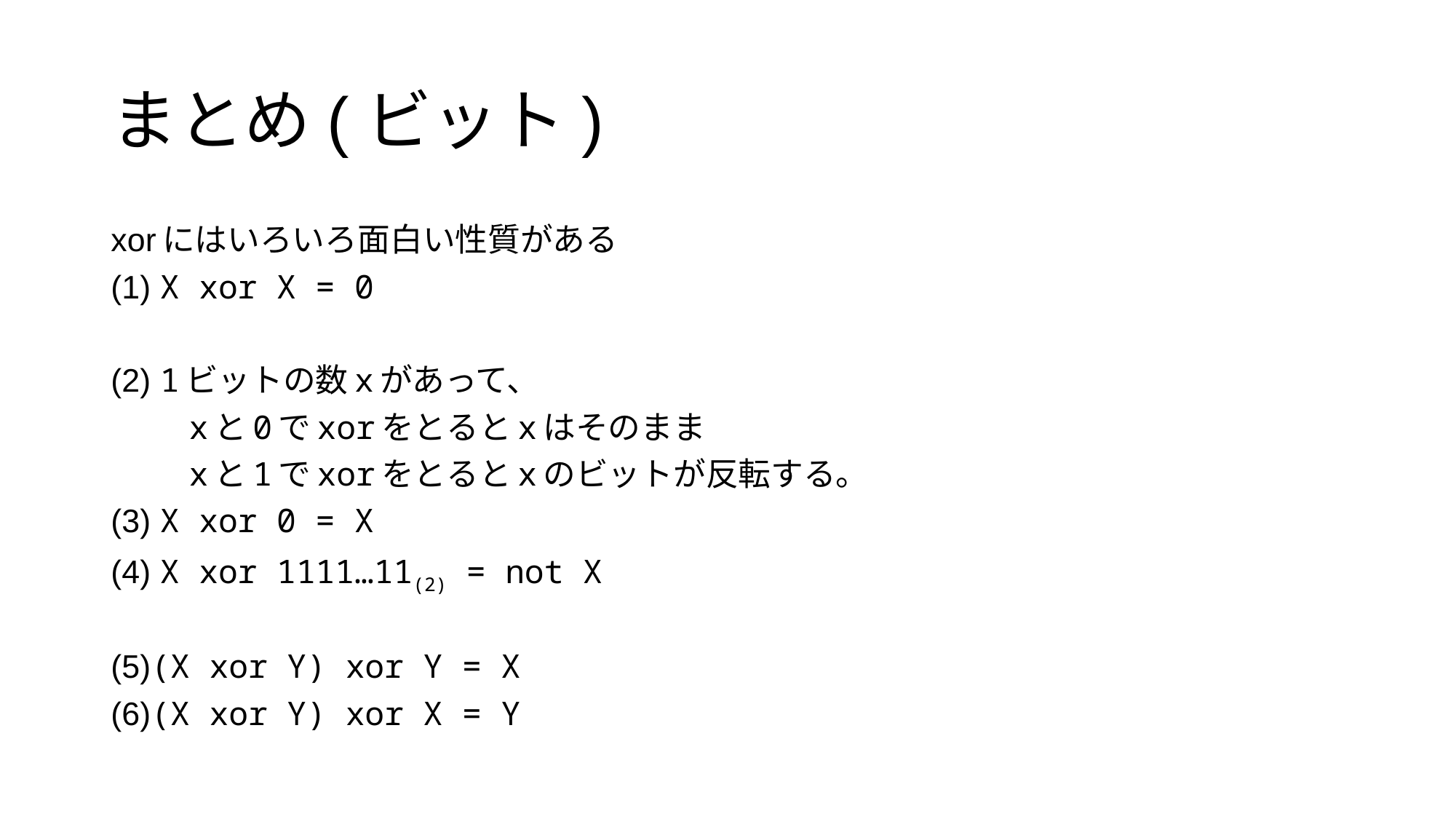

# まとめ(ビット)
xorにはいろいろ面白い性質がある
(1) X xor X = 0

(2) 1ビットの数xがあって、
    xと0でxorをとるとxはそのまま
    xと1でxorをとるとxのビットが反転する。
(3) X xor 0 = X
(4) X xor 1111…11(2) = not X

(5)(X xor Y) xor Y = X
(6)(X xor Y) xor X = Y